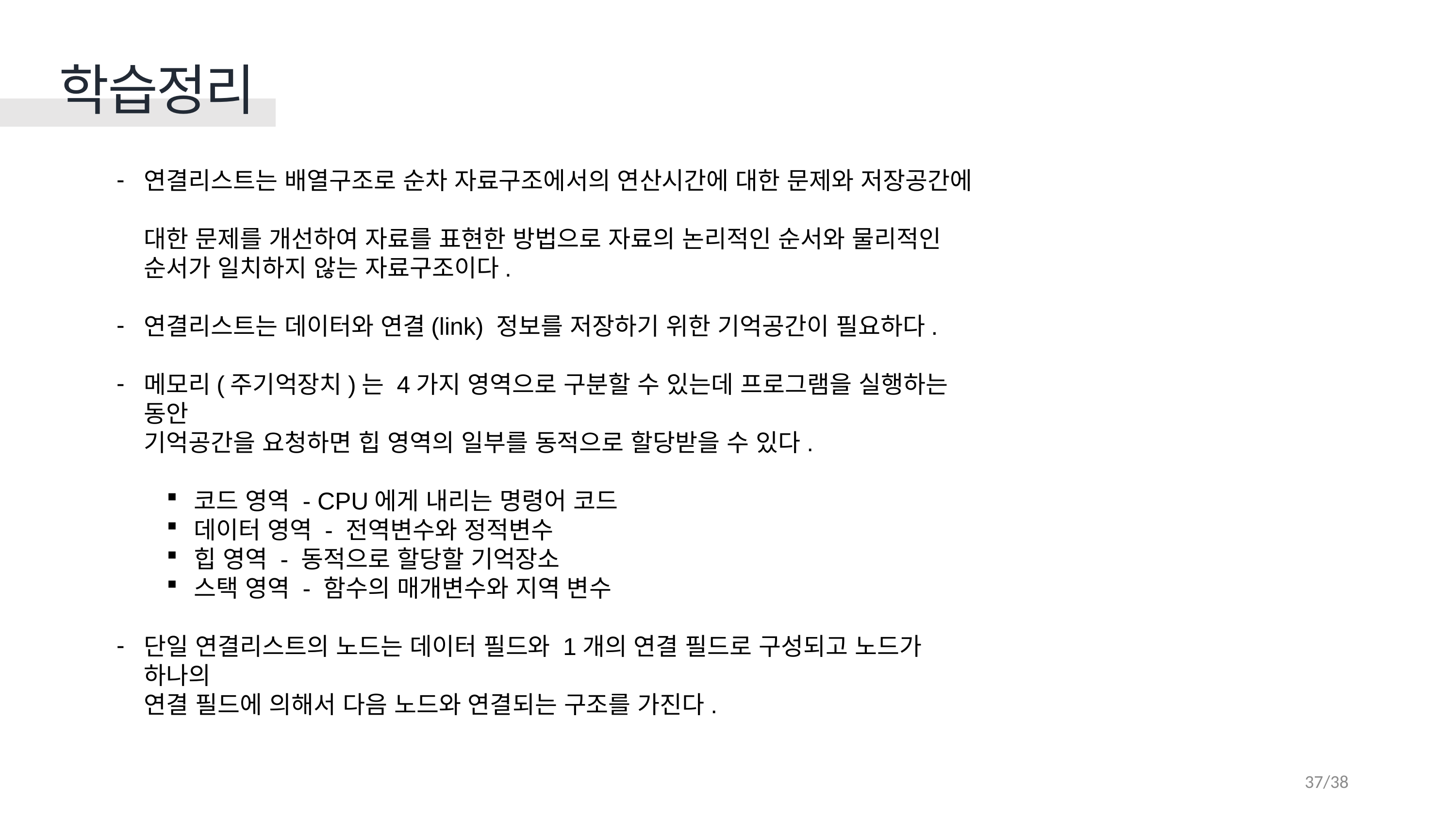

학습정리

연결리스트는 배열구조로 순차 자료구조에서의 연산시간에 대한 문제와 저장공간에
대한 문제를 개선하여 자료를 표현한 방법으로 자료의 논리적인 순서와 물리적인
순서가 일치하지 않는 자료구조이다.

연결리스트는 데이터와 연결(link) 정보를 저장하기 위한 기억공간이 필요하다.

메모리(주기억장치)는 4가지 영역으로 구분할 수 있는데 프로그램을 실행하는 동안
기억공간을 요청하면 힙 영역의 일부를 동적으로 할당받을 수 있다.

코드 영역 - CPU에게 내리는 명령어 코드
데이터 영역 - 전역변수와 정적변수
힙 영역 - 동적으로 할당할 기억장소
스택 영역 - 함수의 매개변수와 지역 변수

단일 연결리스트의 노드는 데이터 필드와 1개의 연결 필드로 구성되고 노드가 하나의
연결 필드에 의해서 다음 노드와 연결되는 구조를 가진다.
37/38